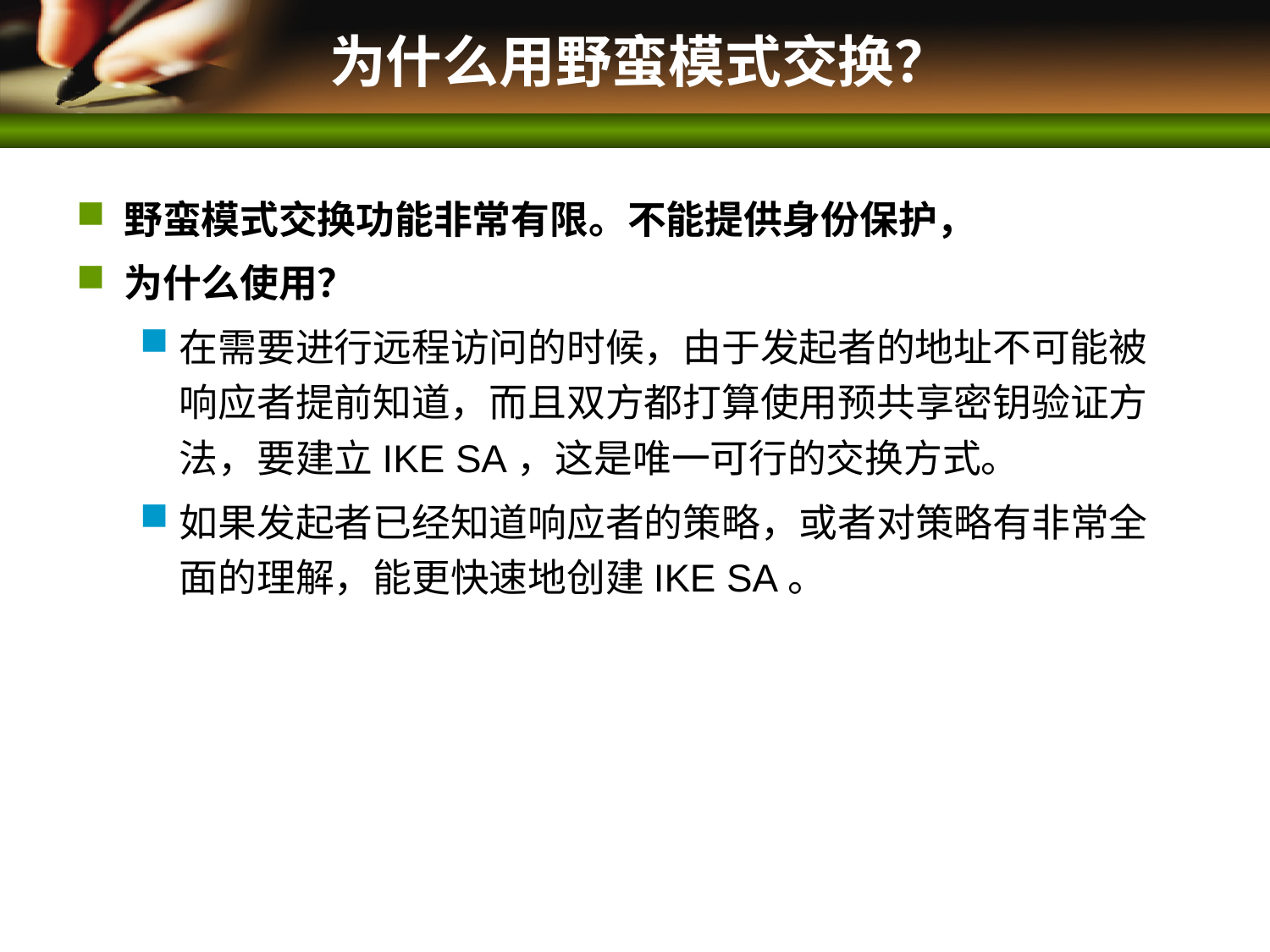

# 为什么用野蛮模式交换？
野蛮模式交换功能非常有限。不能提供身份保护，
为什么使用？
在需要进行远程访问的时候，由于发起者的地址不可能被响应者提前知道，而且双方都打算使用预共享密钥验证方法，要建立IKE SA，这是唯一可行的交换方式。
如果发起者已经知道响应者的策略，或者对策略有非常全面的理解，能更快速地创建IKE SA。